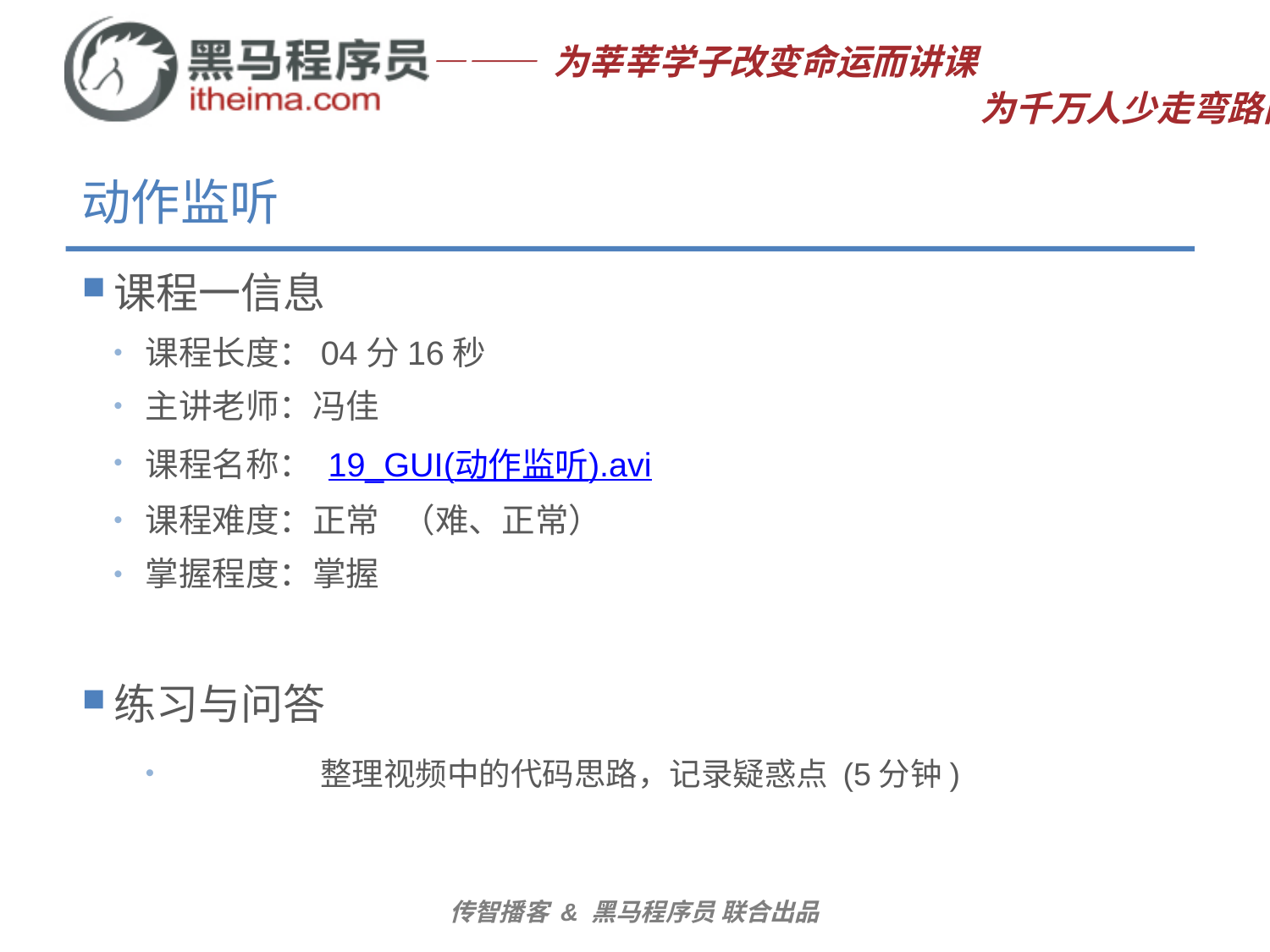

# 动作监听
课程一信息
课程长度：04分16秒
主讲老师：冯佳
课程名称： 19_GUI(动作监听).avi
课程难度：正常   （难、正常）
掌握程度：掌握

练习与问答
	整理视频中的代码思路，记录疑惑点 (5分钟)